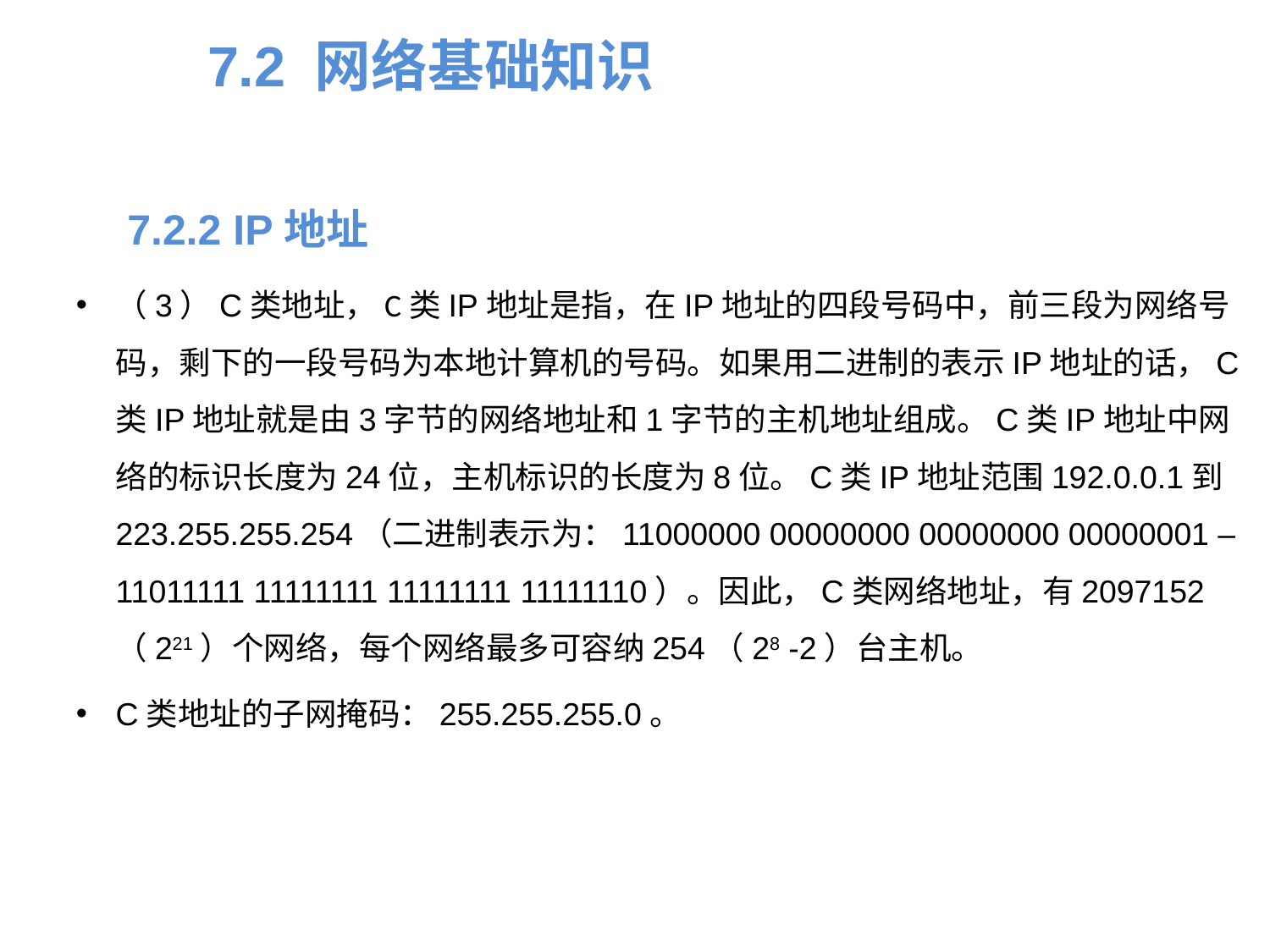

7.2 网络基础知识
7.2.2 IP地址
（3）C类地址，C类IP地址是指，在IP地址的四段号码中，前三段为网络号码，剩下的一段号码为本地计算机的号码。如果用二进制的表示IP地址的话，C类IP地址就是由3字节的网络地址和1字节的主机地址组成。C类IP地址中网络的标识长度为24位，主机标识的长度为8位。C类IP地址范围192.0.0.1到223.255.255.254（二进制表示为：11000000 00000000 00000000 00000001 – 11011111 11111111 11111111 11111110）。因此，C类网络地址，有2097152（221）个网络，每个网络最多可容纳254（28 -2）台主机。
C类地址的子网掩码：255.255.255.0。